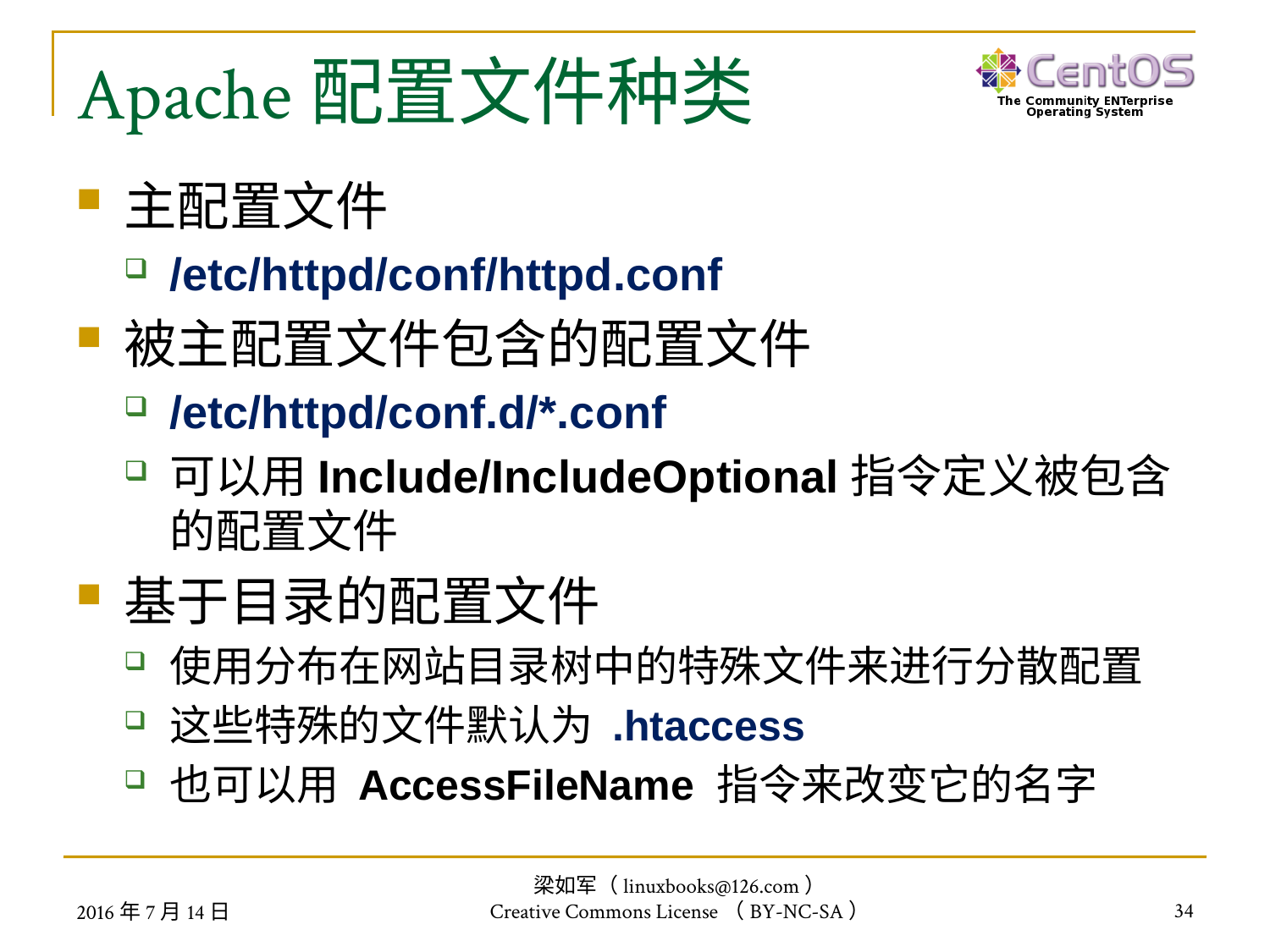

# Apache配置文件种类
主配置文件
/etc/httpd/conf/httpd.conf
被主配置文件包含的配置文件
/etc/httpd/conf.d/*.conf
可以用Include/IncludeOptional指令定义被包含的配置文件
基于目录的配置文件
使用分布在网站目录树中的特殊文件来进行分散配置
这些特殊的文件默认为 .htaccess
也可以用 AccessFileName 指令来改变它的名字
梁如军（linuxbooks@126.com）
Creative Commons License（BY-NC-SA）
2016年7月14日
34